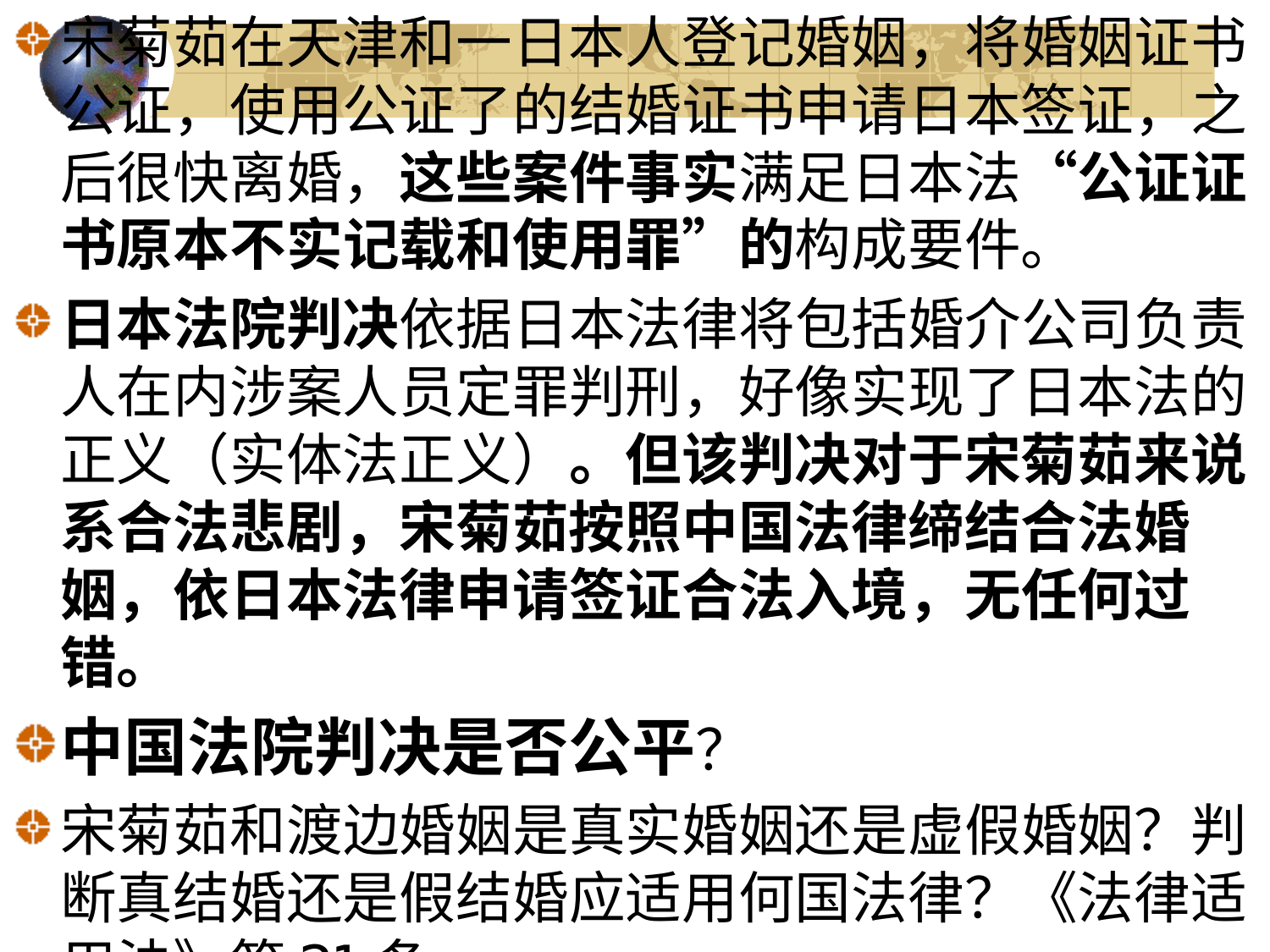

宋菊茹在天津和一日本人登记婚姻，将婚姻证书公证，使用公证了的结婚证书申请日本签证，之后很快离婚，这些案件事实满足日本法“公证证书原本不实记载和使用罪”的构成要件。
日本法院判决依据日本法律将包括婚介公司负责人在内涉案人员定罪判刑，好像实现了日本法的正义（实体法正义）。但该判决对于宋菊茹来说系合法悲剧，宋菊茹按照中国法律缔结合法婚姻，依日本法律申请签证合法入境，无任何过错。
中国法院判决是否公平？
宋菊茹和渡边婚姻是真实婚姻还是虚假婚姻？判断真结婚还是假结婚应适用何国法律？《法律适用法》第21条